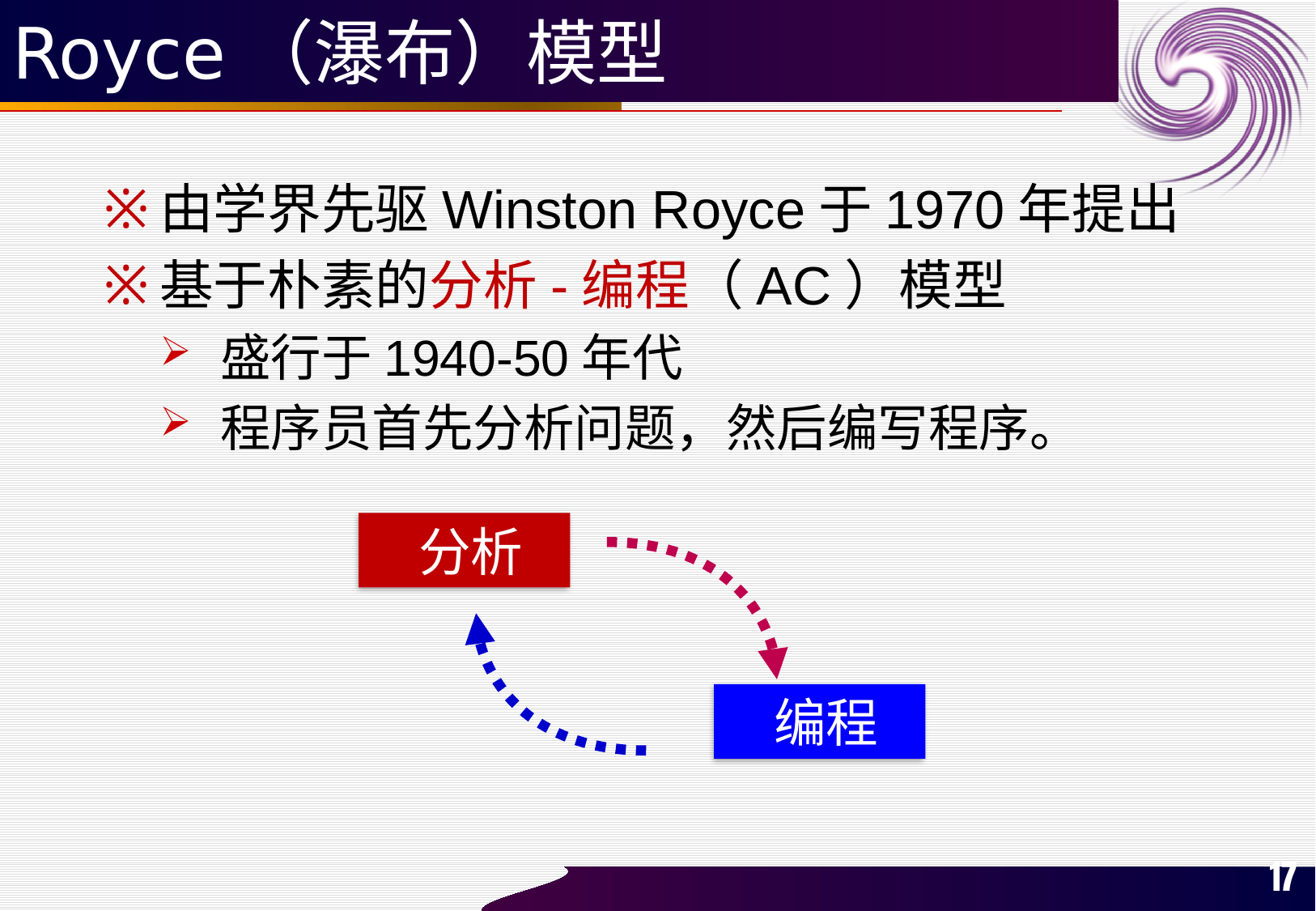

# Royce（瀑布）模型
由学界先驱Winston Royce于1970年提出
基于朴素的分析-编程（AC）模型
盛行于1940-50年代
程序员首先分析问题，然后编写程序。
   分析

   编程
17